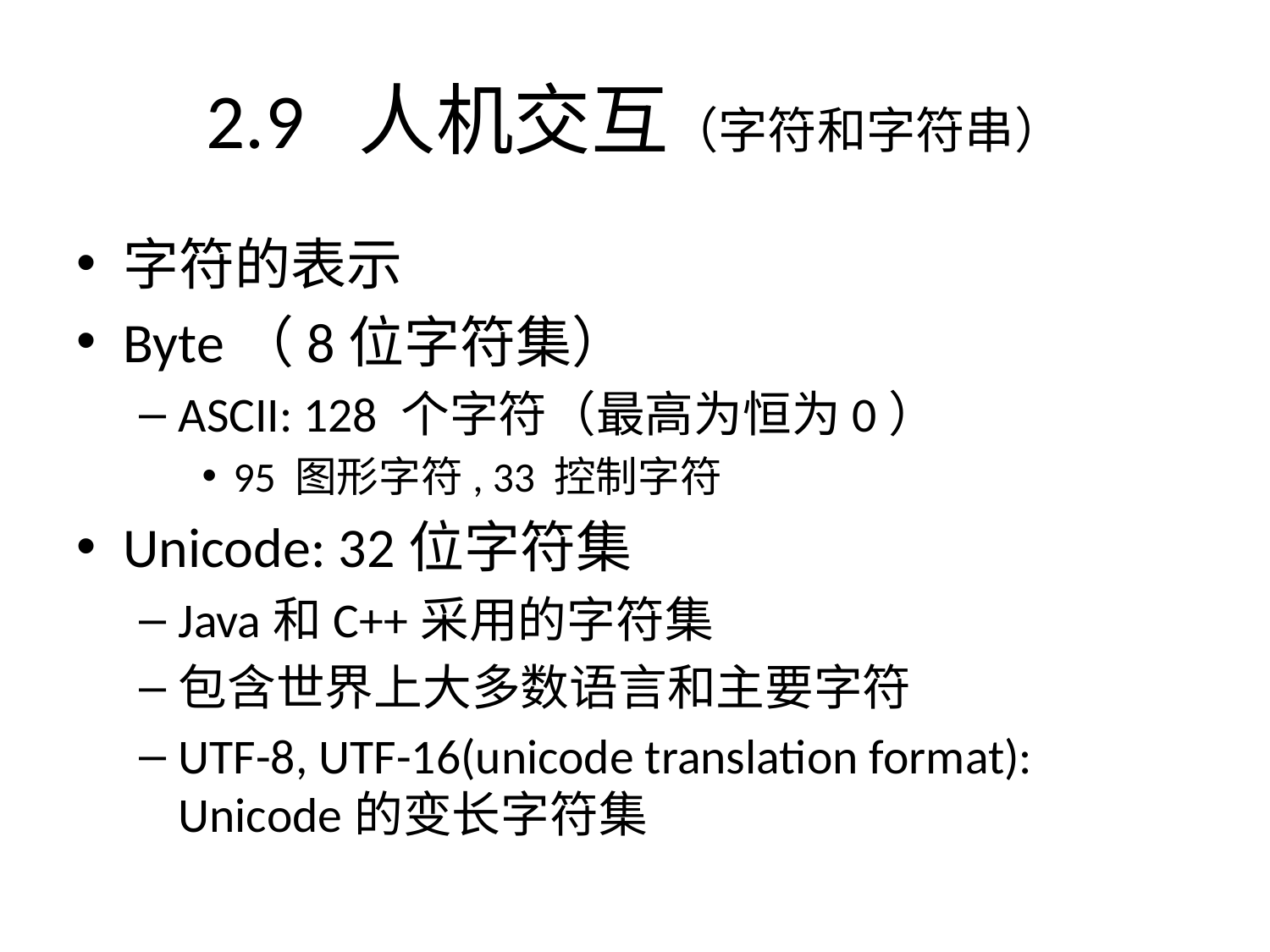

# 2.9  人机交互（字符和字符串）
字符的表示
Byte（8位字符集）
ASCII: 128 个字符（最高为恒为0）
95 图形字符, 33 控制字符
Unicode: 32位字符集
Java和C++采用的字符集
包含世界上大多数语言和主要字符
UTF-8, UTF-16(unicode translation format): Unicode的变长字符集